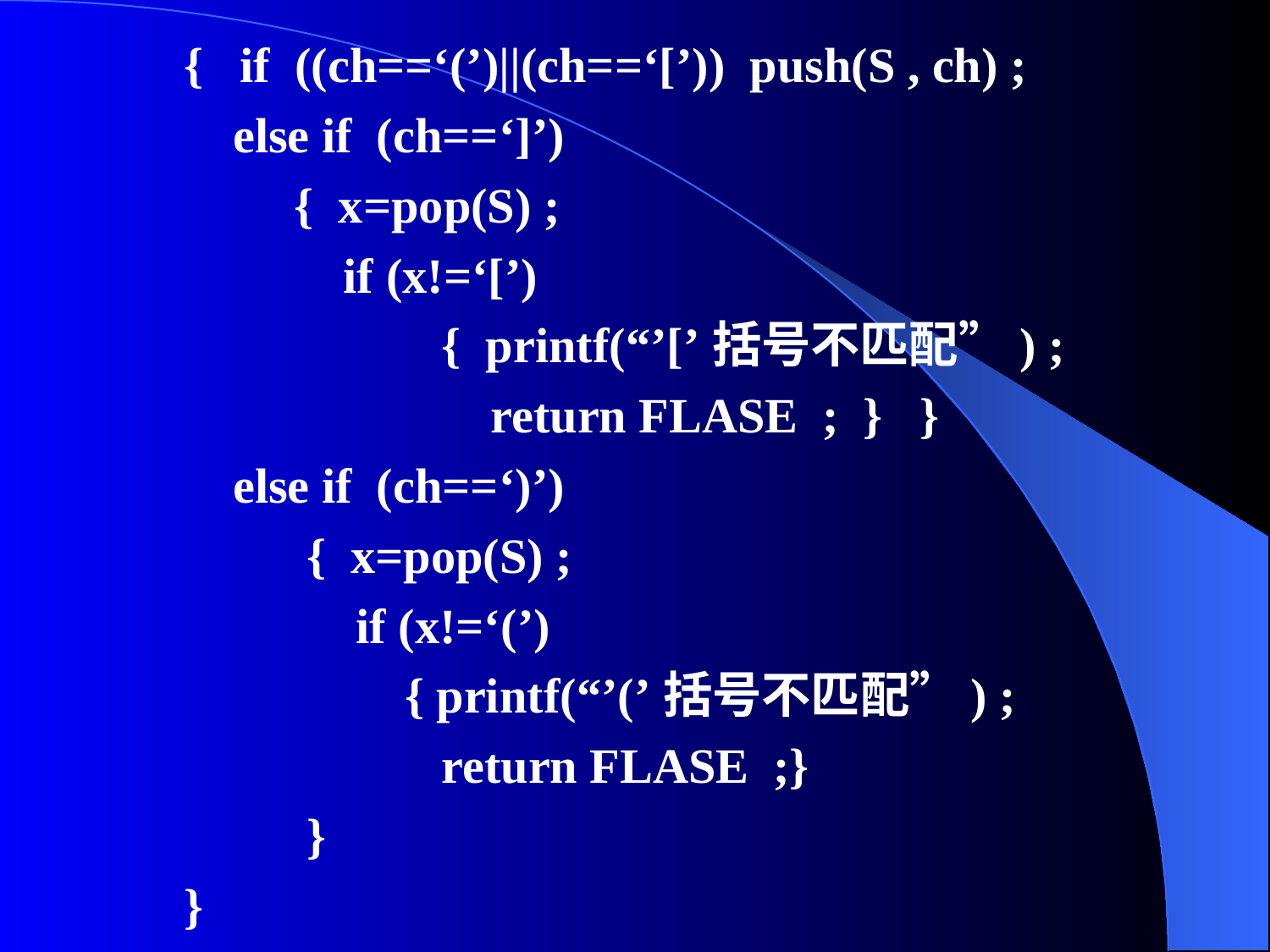

# {   if  ((ch==‘(’)||(ch==‘[’))  push(S , ch) ;
else if  (ch==‘]’)
     {  x=pop(S) ;
         if (x!=‘[’)
                 {  printf(“’[’括号不匹配”) ;
                     return FLASE  ;  }   }
else if  (ch==‘)’)
      {  x=pop(S) ;
          if (x!=‘(’)
              { printf(“’(’括号不匹配”) ;
                 return FLASE  ;}
      }
}